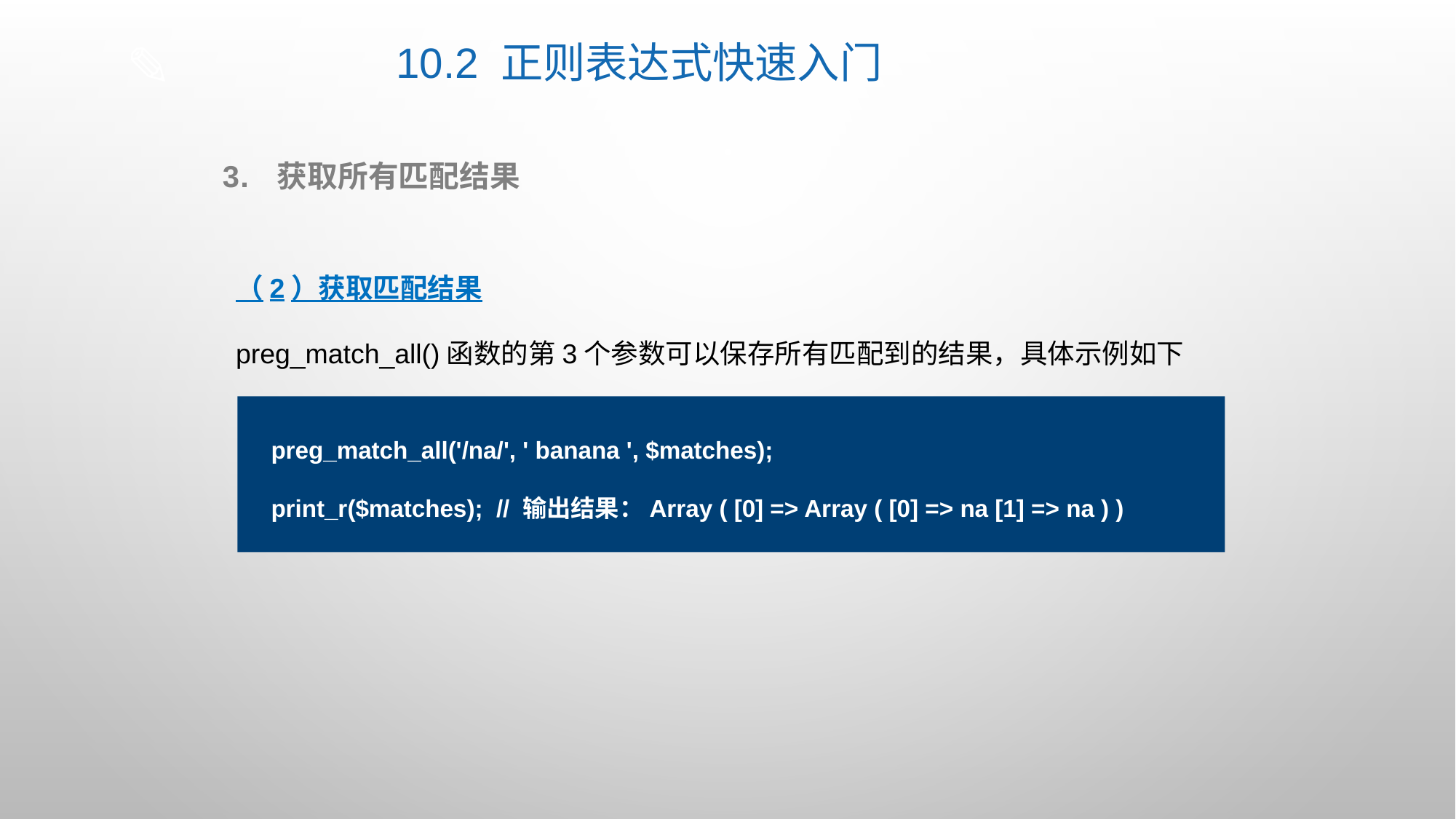

# 10.2 正则表达式快速入门
获取所有匹配结果
（2）获取匹配结果
preg_match_all()函数的第3个参数可以保存所有匹配到的结果，具体示例如下

preg_match_all('/na/', ' banana ', $matches);
print_r($matches);  // 输出结果：Array ( [0] => Array ( [0] => na [1] => na ) )